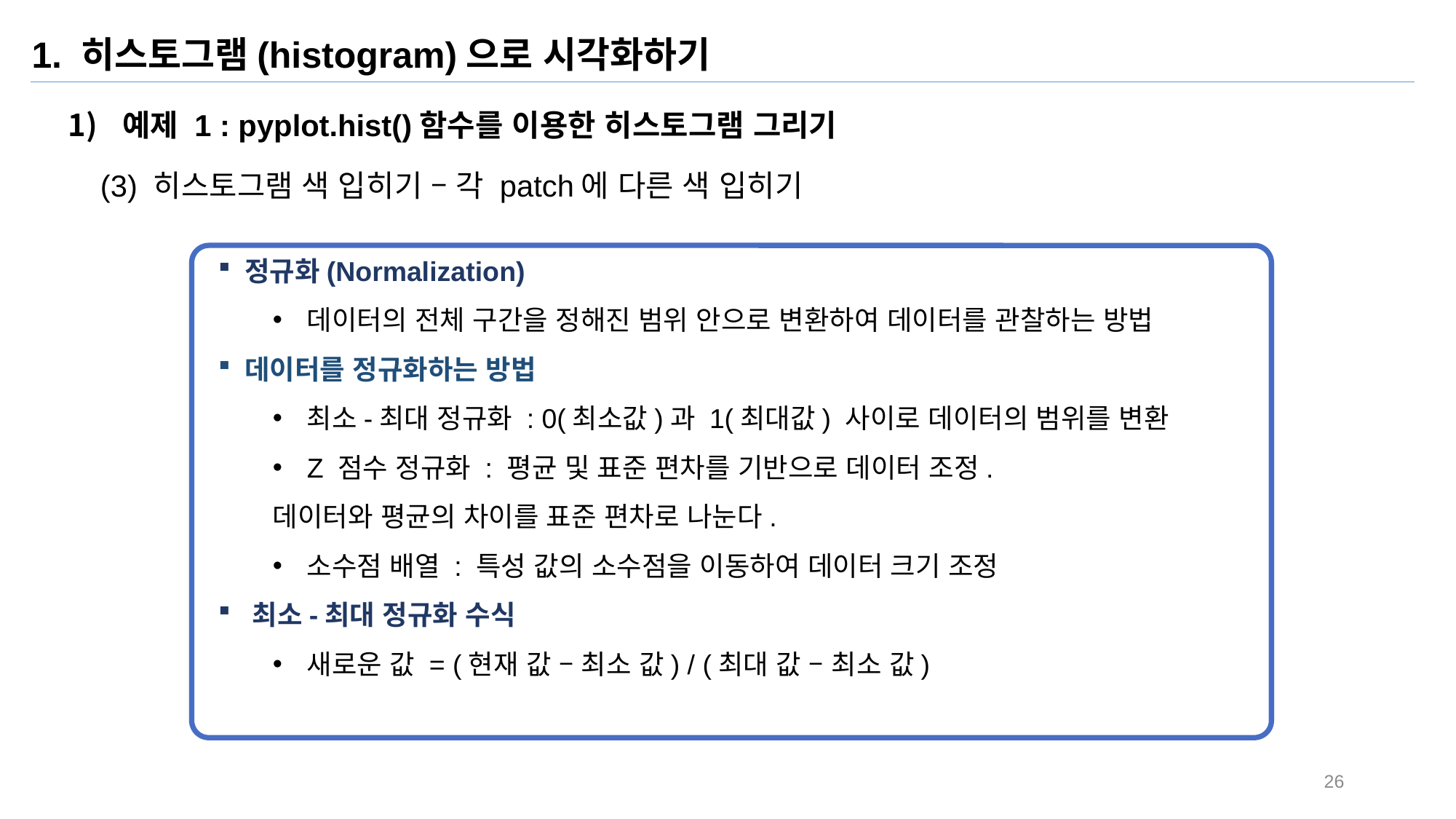

1. 히스토그램(histogram)으로 시각화하기
예제 1 : pyplot.hist()함수를 이용한 히스토그램 그리기
(3) 히스토그램 색 입히기 – 각 patch에 다른 색 입히기

 정규화(Normalization)
데이터의 전체 구간을 정해진 범위 안으로 변환하여 데이터를 관찰하는 방법
 데이터를 정규화하는 방법
최소-최대 정규화 : 0(최소값)과 1(최대값) 사이로 데이터의 범위를 변환
Z 점수 정규화 : 평균 및 표준 편차를 기반으로 데이터 조정.
데이터와 평균의 차이를 표준 편차로 나눈다.
소수점 배열 : 특성 값의 소수점을 이동하여 데이터 크기 조정
최소-최대 정규화 수식
새로운 값 = (현재 값 – 최소 값) / (최대 값 – 최소 값)

26